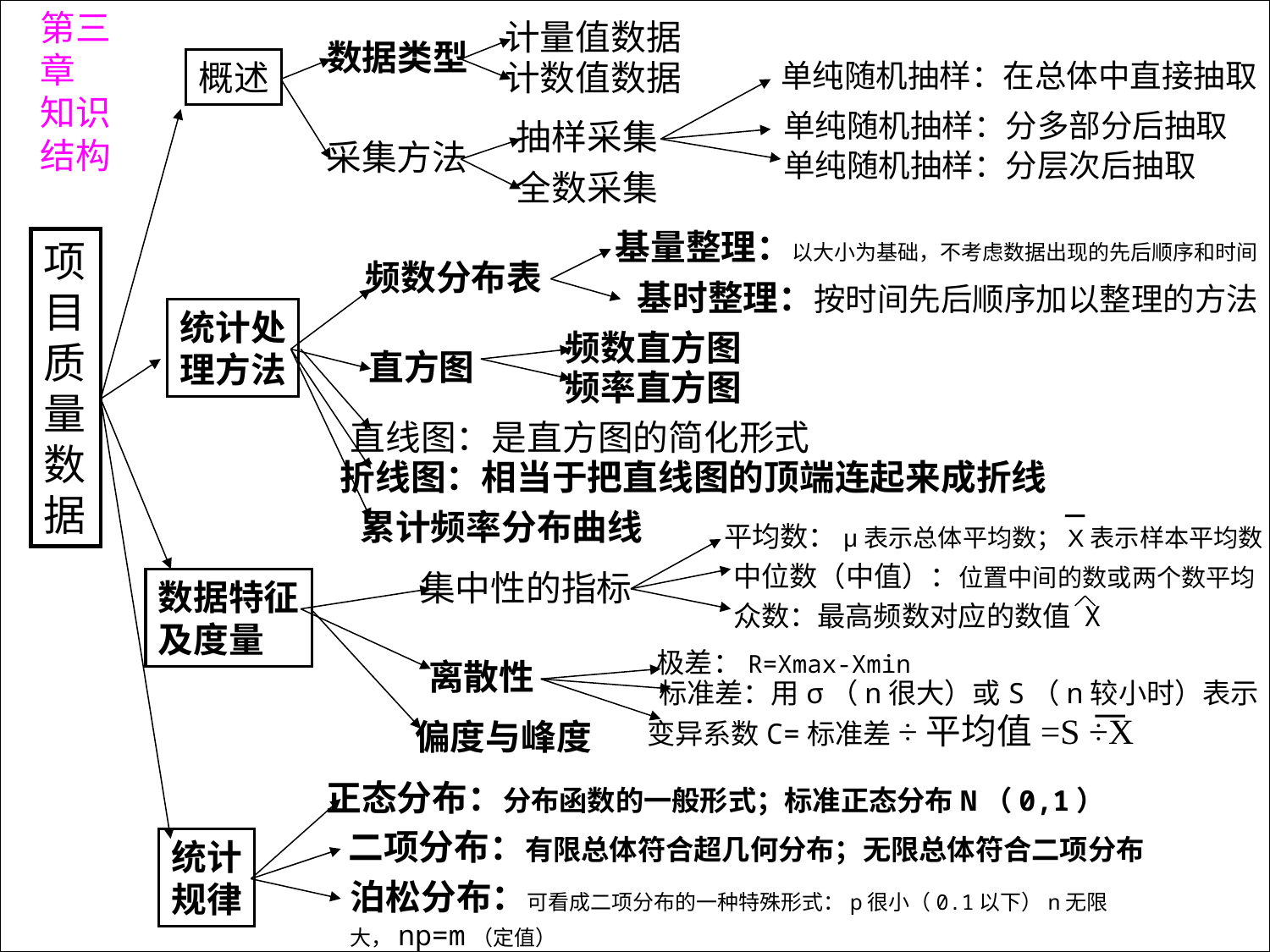

第三章
知识
结构
计量值数据
数据类型

计数值数据
概述
单纯随机抽样：在总体中直接抽取

单纯随机抽样：分多部分后抽取

抽样采集
采集方法

单纯随机抽样：分层次后抽取

全数采集
基量整理：以大小为基础，不考虑数据出现的先后顺序和时间
项目质量数据
频数分布表

基时整理：按时间先后顺序加以整理的方法

统计处
理方法
频数直方图
直方图

频率直方图

直线图：是直方图的简化形式
折线图：相当于把直线图的顶端连起来成折线
累计频率分布曲线
平均数：μ表示总体平均数；X表示样本平均数

中位数（中值）：位置中间的数或两个数平均
集中性的指标
数据特征
及度量

众数：最高频数对应的数值 X

极差：R=Xmax-Xmin
离散性

标准差：用σ（n很大）或S（n较小时）表示

变异系数C=标准差÷平均值=S ÷X
偏度与峰度
正态分布：分布函数的一般形式；标准正态分布N（0,1）

二项分布：有限总体符合超几何分布；无限总体符合二项分布
统计
规律

泊松分布：可看成二项分布的一种特殊形式：p很小（0.1以下）n无限大，np=m（定值）